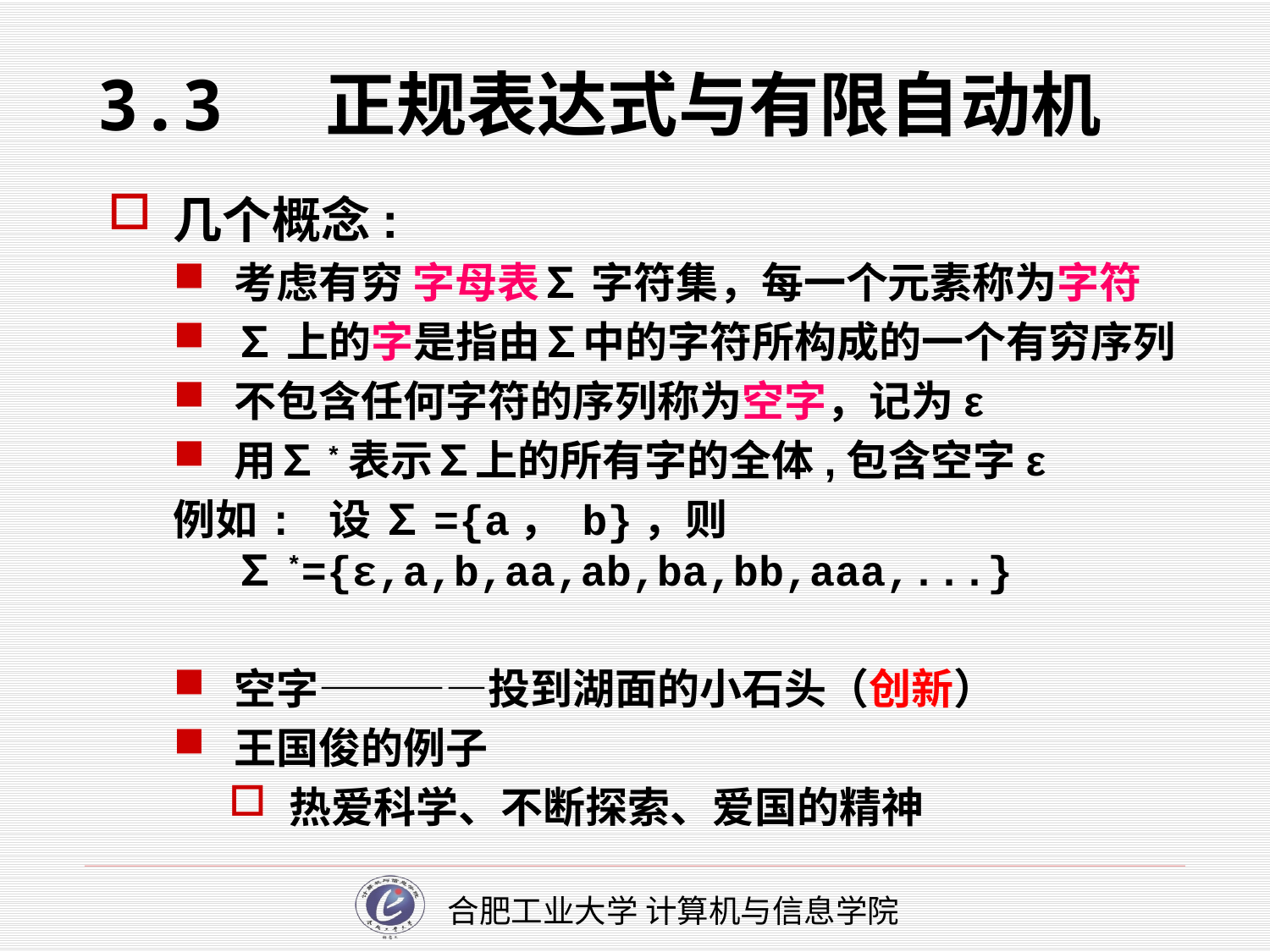

# 3.3  正规表达式与有限自动机
几个概念:
考虑有穷 字母表∑ 字符集，每一个元素称为字符
∑上的字是指由∑中的字符所构成的一个有穷序列
不包含任何字符的序列称为空字，记为ε
用∑*表示∑上的所有字的全体,包含空字ε
例如: 设 ∑={a， b}，则 ∑*={ε,a,b,aa,ab,ba,bb,aaa,...}

空字————投到湖面的小石头（创新）
王国俊的例子
热爱科学、不断探索、爱国的精神

30